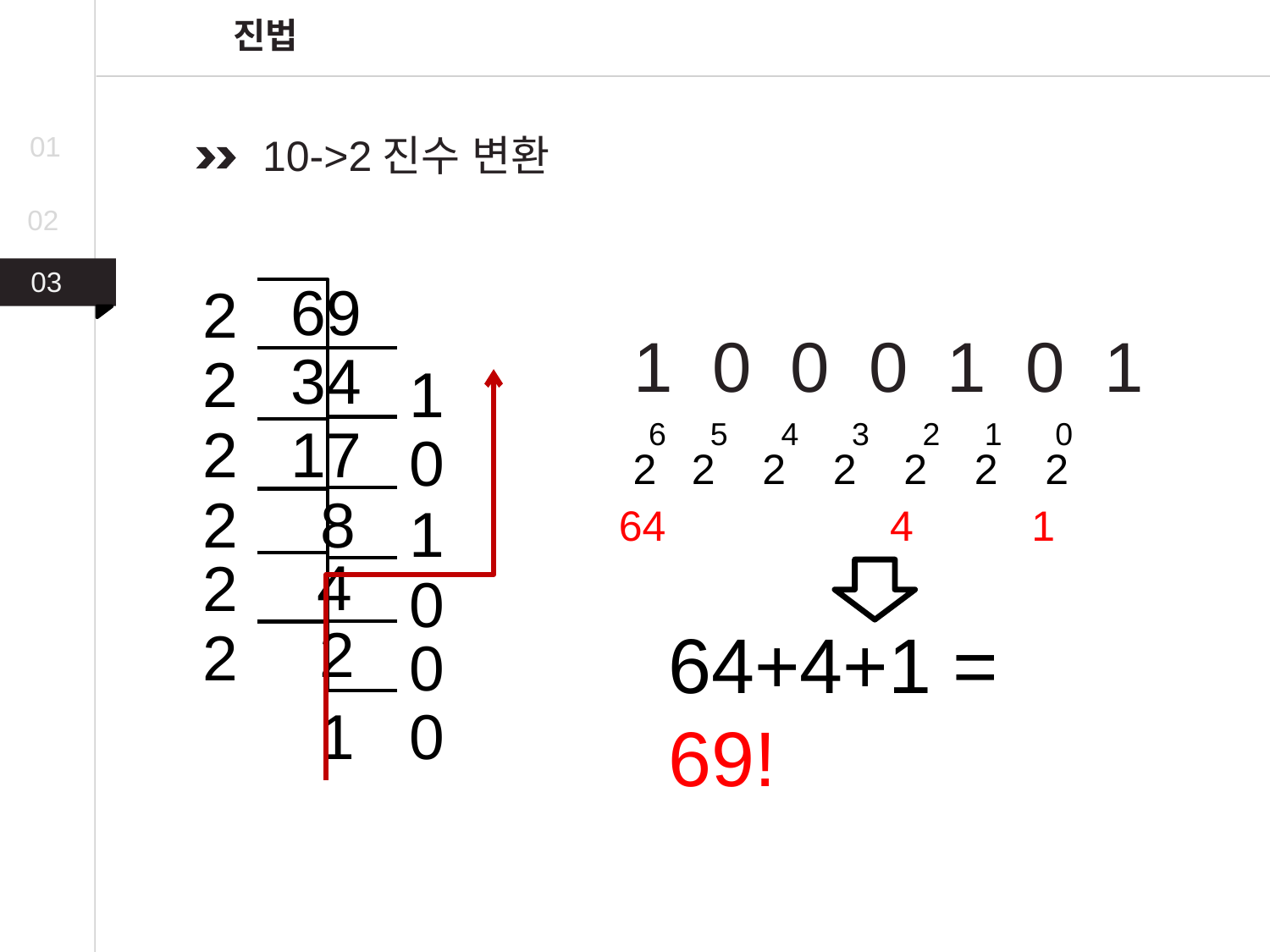

진법
01
  10->2진수 변환

02
03

03
02
69
2

1  0  0  0  1  0  1
34
2
1

 6     5      4      3      2     1      0
2   2    2    2    2    2    2
2
17
0

2
8
1
64                   4          1
 4
2
0

2
64+4+1 = 69!
2
0
1
0